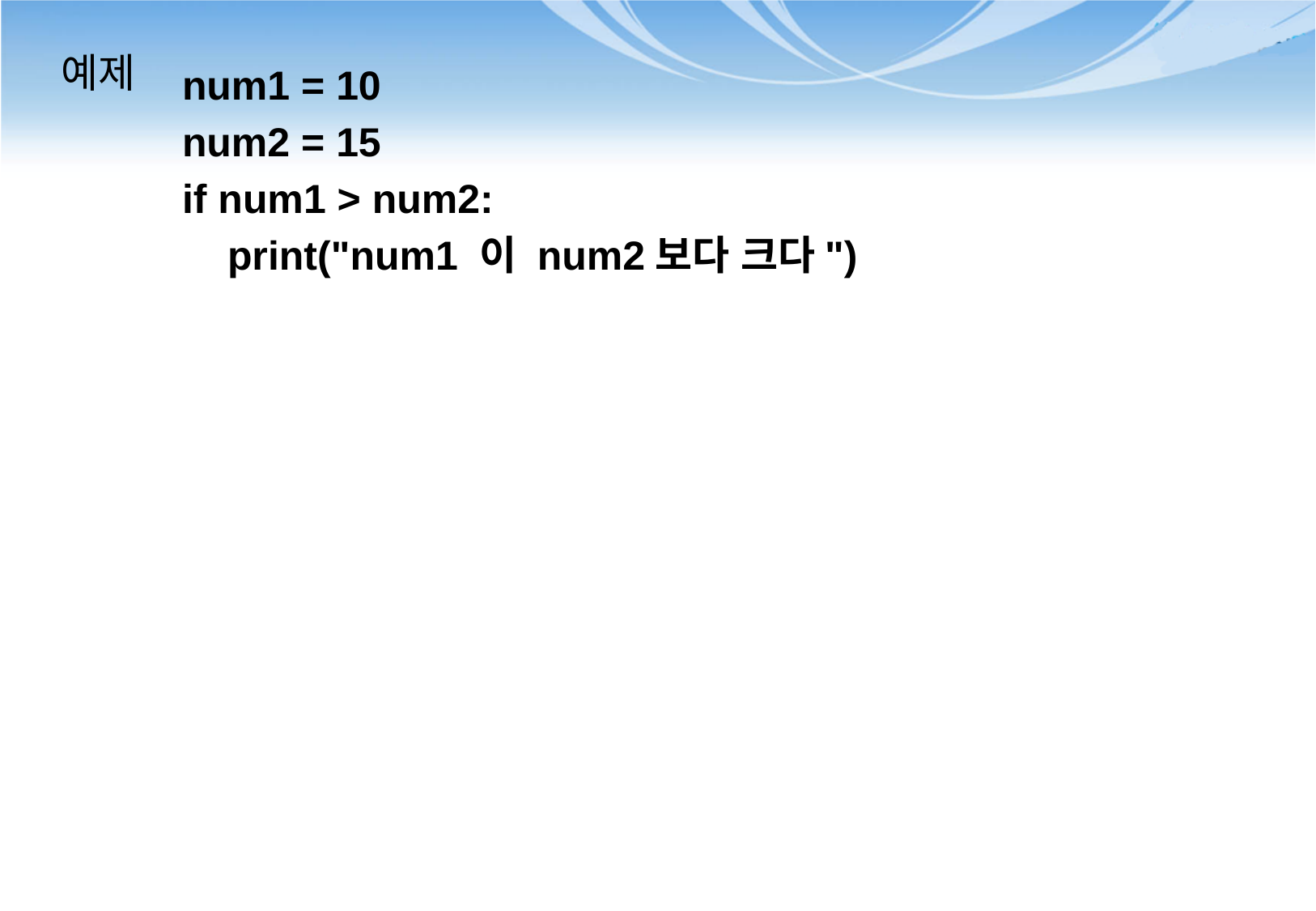

# 예제
num1 = 10
num2 = 15
if num1 > num2:
    print("num1 이 num2보다 크다")